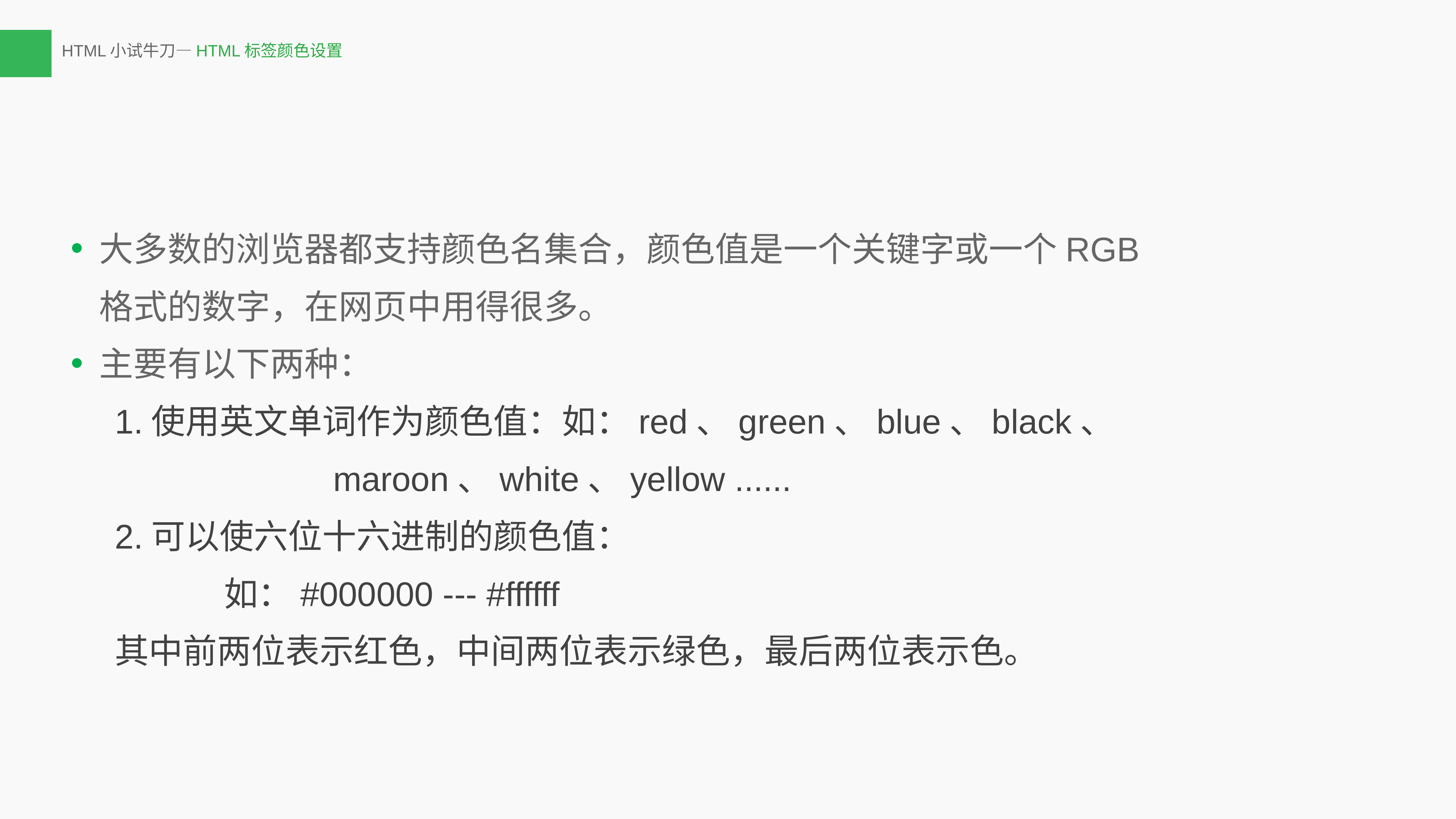

# HTML小试牛刀—HTML标签颜色设置
大多数的浏览器都支持颜色名集合，颜色值是一个关键字或一个RGB格式的数字，在网页中用得很多。
主要有以下两种：
	1.使用英文单词作为颜色值：如：red、green、blue、black、					maroon、white、yellow ......
	2.可以使六位十六进制的颜色值：
      		如：#000000 --- #ffffff
	其中前两位表示红色，中间两位表示绿色，最后两位表示色。